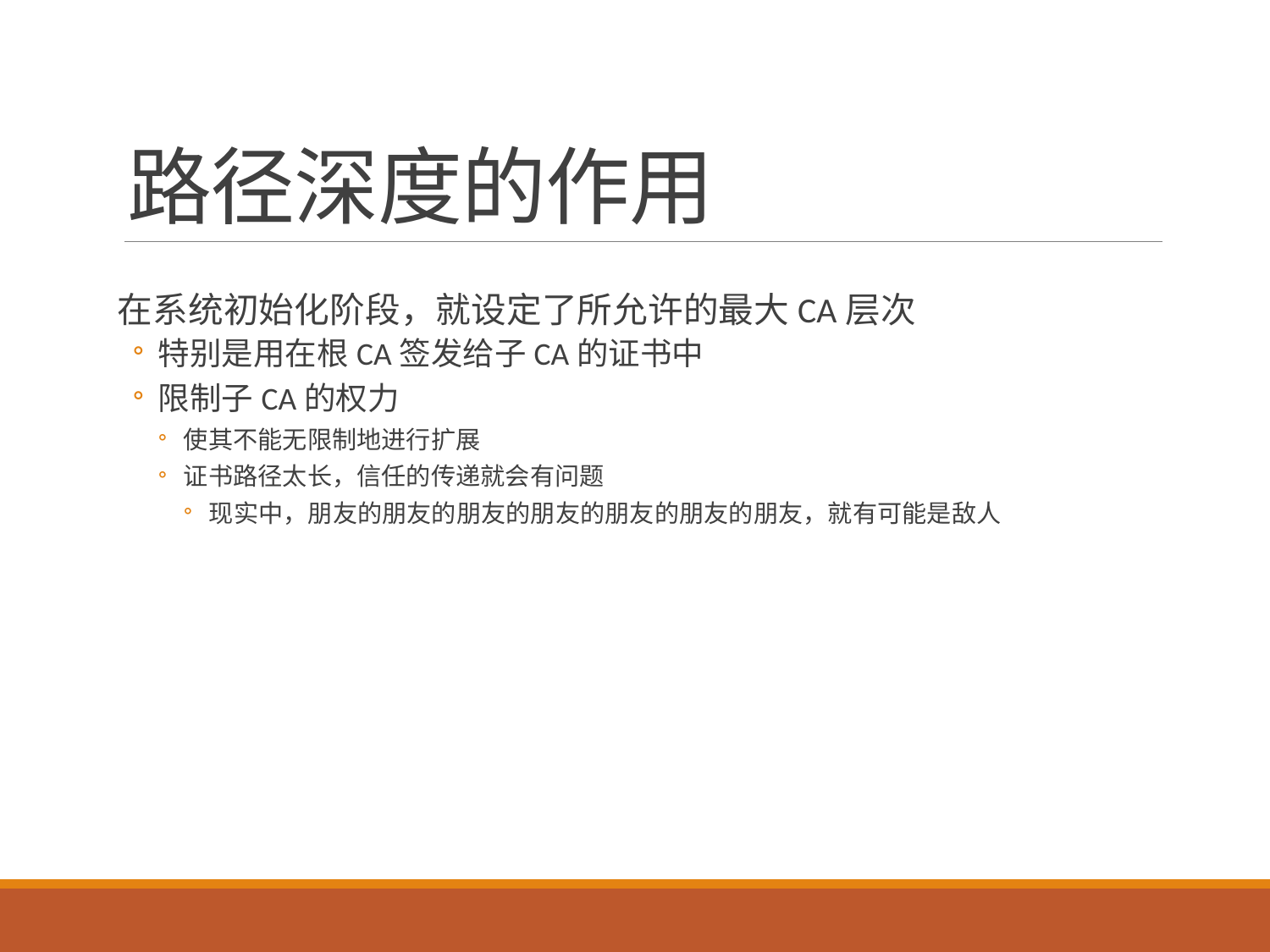

# 路径深度的作用
在系统初始化阶段，就设定了所允许的最大CA层次
特别是用在根CA签发给子CA的证书中
限制子CA的权力
使其不能无限制地进行扩展
证书路径太长，信任的传递就会有问题
现实中，朋友的朋友的朋友的朋友的朋友的朋友的朋友，就有可能是敌人
23